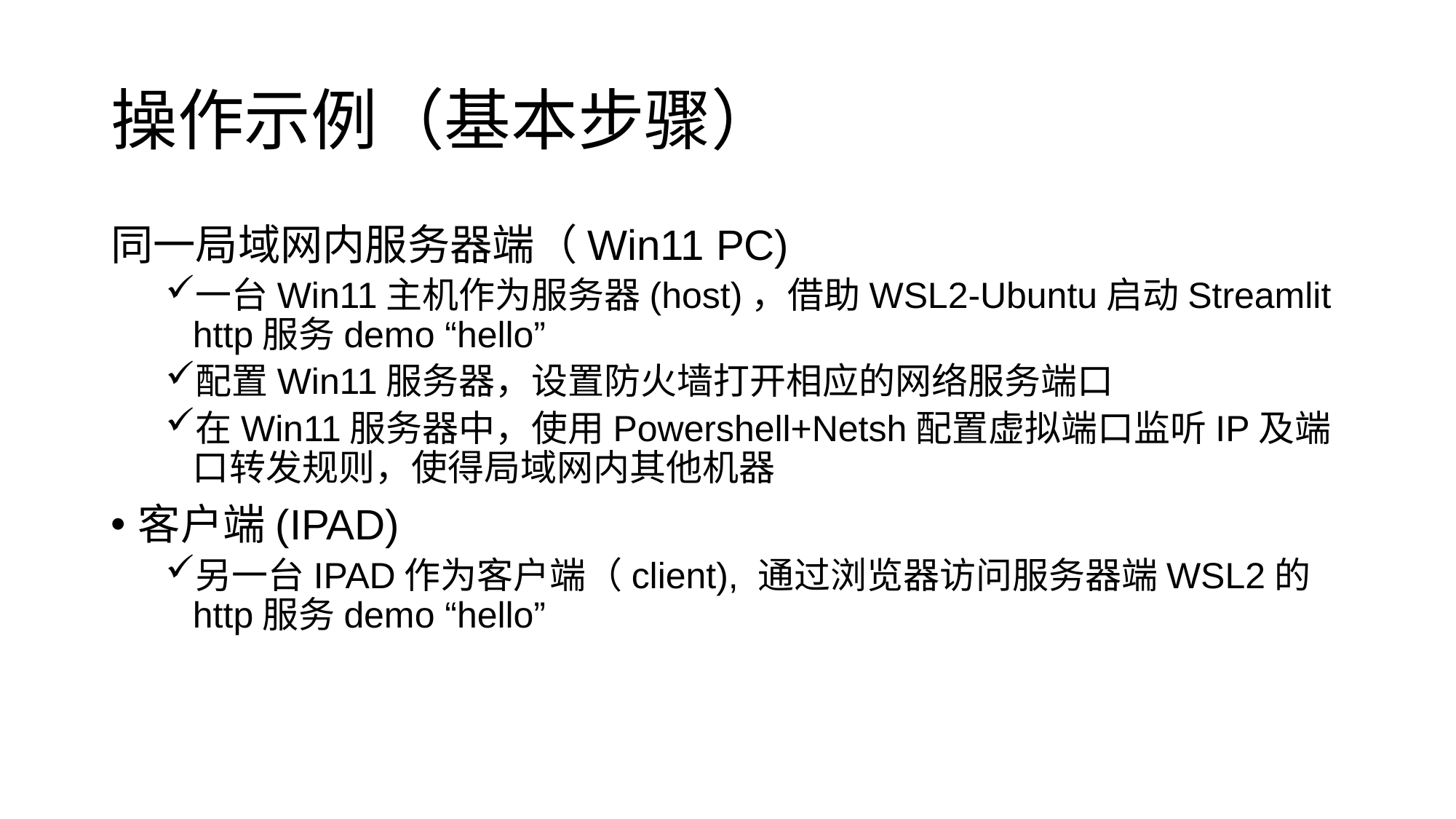

# 操作示例（基本步骤）
同一局域网内服务器端（Win11 PC)
一台Win11主机作为服务器(host)，借助WSL2-Ubuntu启动Streamlit http服务demo “hello”
配置Win11服务器，设置防火墙打开相应的网络服务端口
在Win11服务器中，使用Powershell+Netsh配置虚拟端口监听IP及端口转发规则，使得局域网内其他机器
客户端(IPAD)
另一台IPAD作为客户端（client), 通过浏览器访问服务器端WSL2的http服务demo “hello”